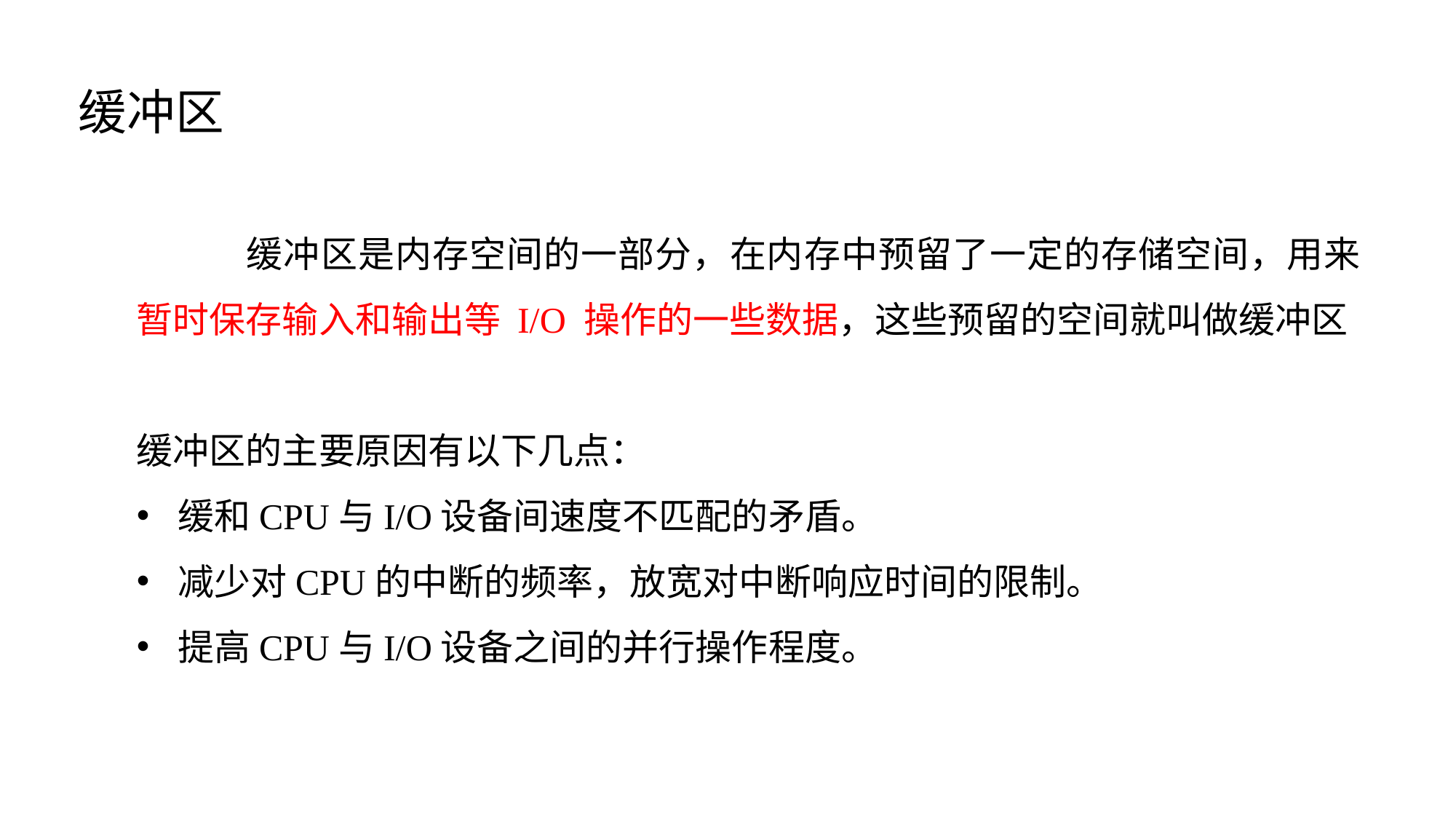

缓冲区
	缓冲区是内存空间的一部分，在内存中预留了一定的存储空间，用来暂时保存输入和输出等 I/O 操作的一些数据，这些预留的空间就叫做缓冲区

缓冲区的主要原因有以下几点：
缓和CPU与I/O设备间速度不匹配的矛盾。
减少对CPU的中断的频率，放宽对中断响应时间的限制。
提高CPU与I/O设备之间的并行操作程度。